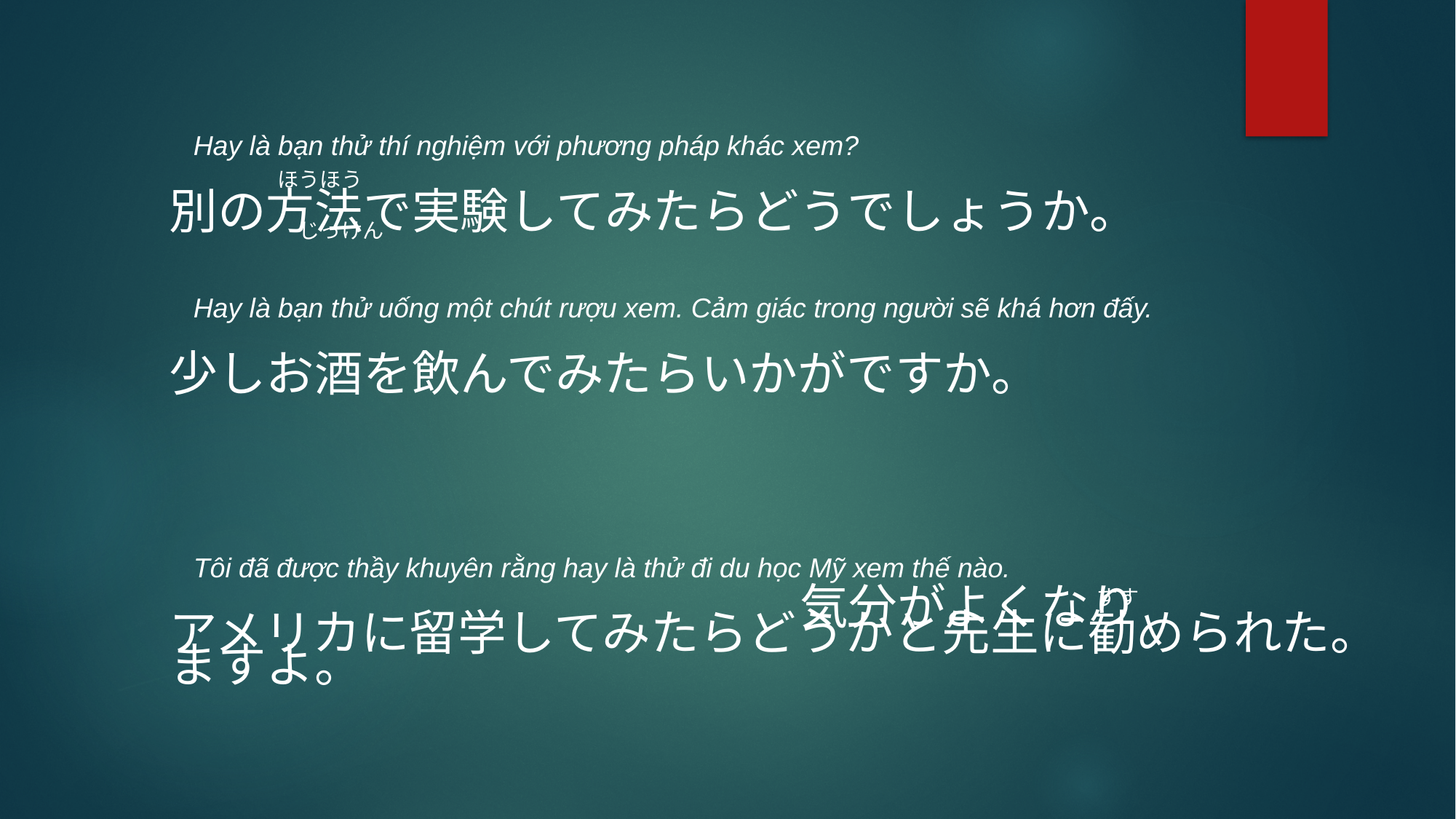

Hay là bạn thử thí nghiệm với phương pháp khác xem?
ほうほう　　　　　　　　　　　　　　　　　　　　　　　じっけん
別の方法で実験してみたらどうでしょうか。
Hay là bạn thử uống một chút rượu xem. Cảm giác trong người sẽ khá hơn đấy.
少しお酒を飲んでみたらいかがですか。
　　　　　　　　　　　　　　　　　　　　　　　　　　　　　　　　　　　　　　　　　　　　　　　　　　　　　　　　　　　　　　　　　　　　　　　　　気分がよくなりますよ。
Tôi đã được thầy khuyên rằng hay là thử đi du học Mỹ xem thế nào.
すす
アメリカに留学してみたらどうかと先生に勧められた。